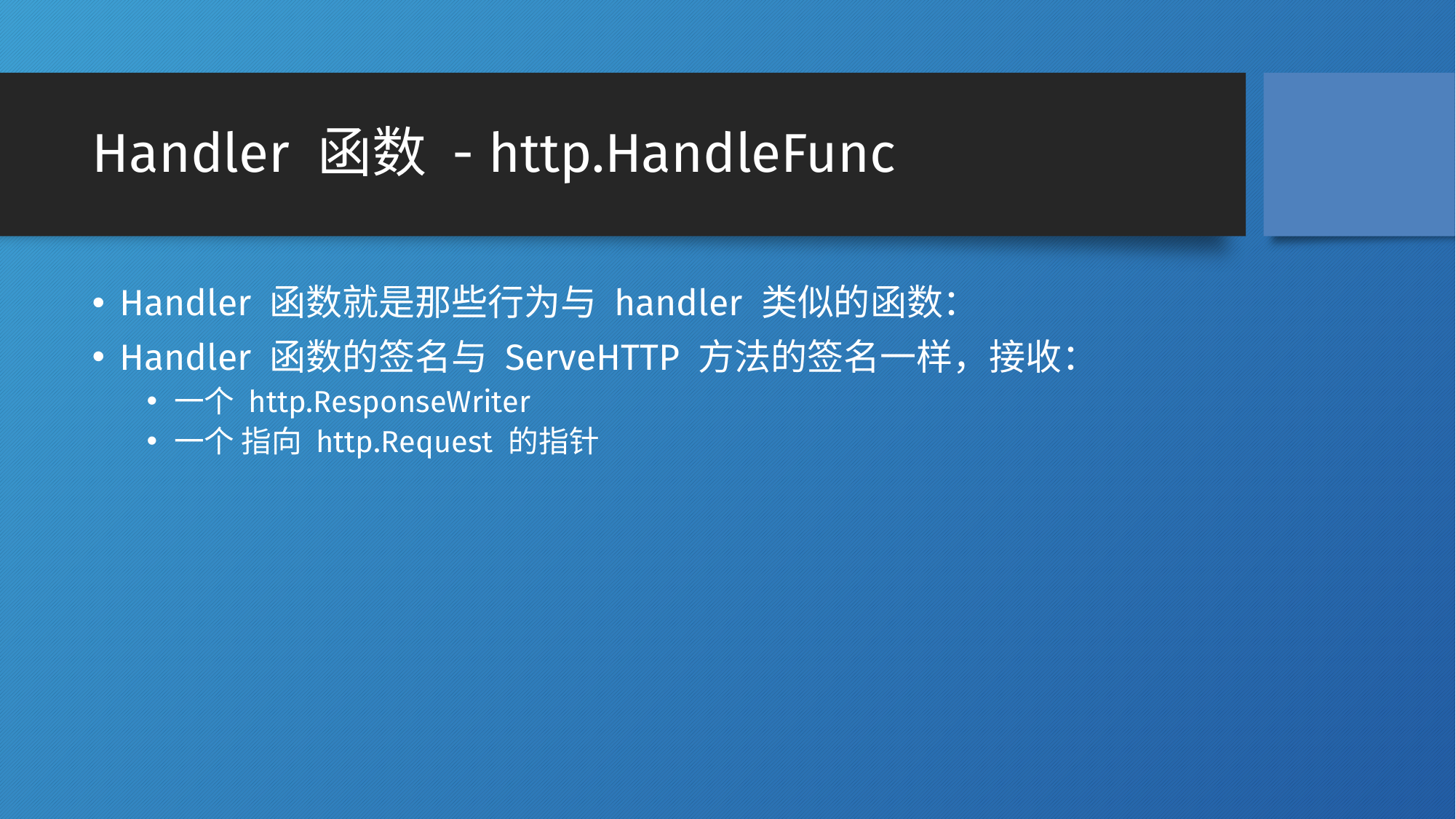

# Handler 函数 - http.HandleFunc
Handler 函数就是那些行为与 handler 类似的函数：
Handler 函数的签名与 ServeHTTP 方法的签名一样，接收：
一个 http.ResponseWriter
一个 指向 http.Request 的指针